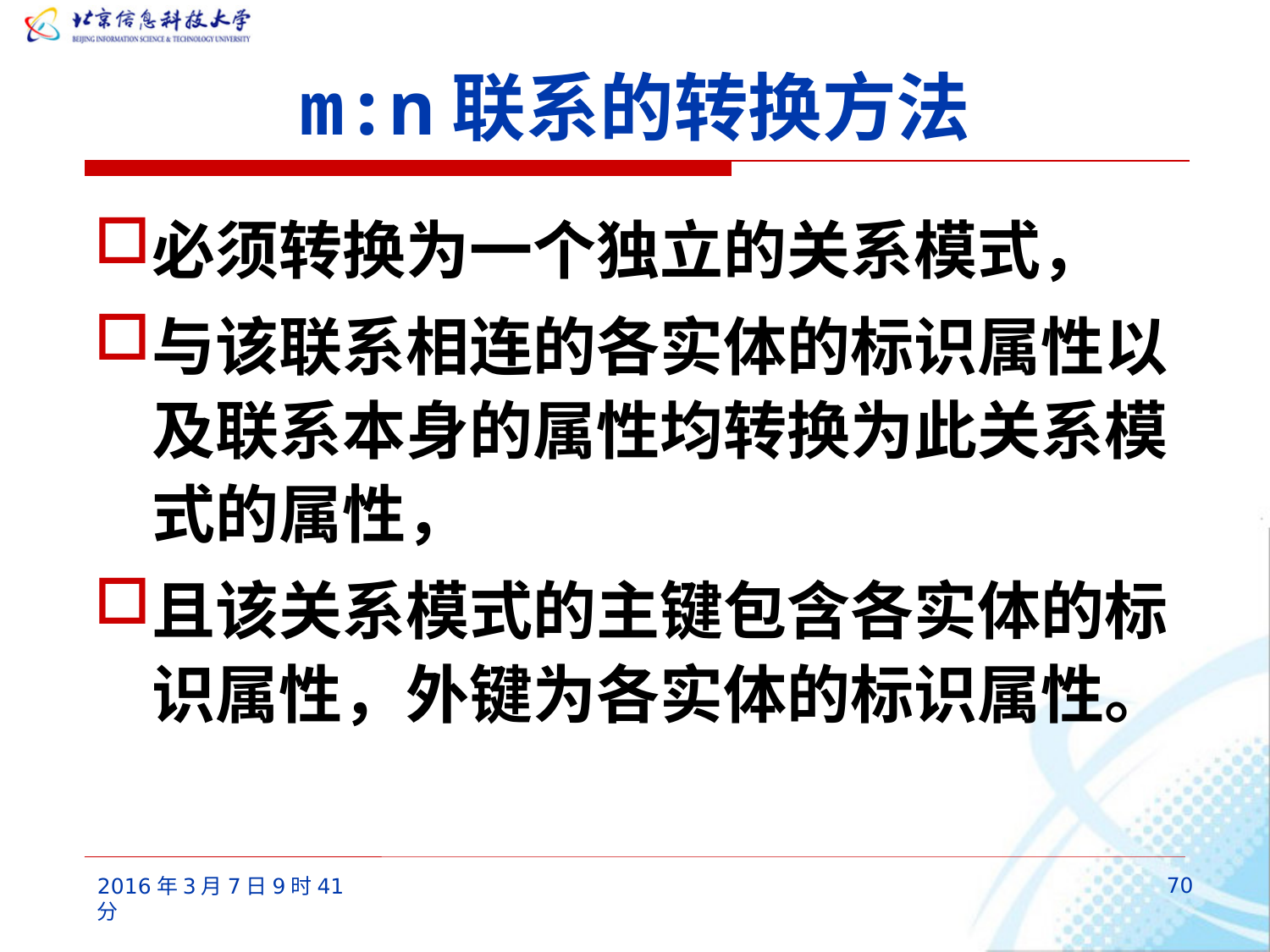

# m:n联系的转换方法
必须转换为一个独立的关系模式，
与该联系相连的各实体的标识属性以及联系本身的属性均转换为此关系模式的属性，
且该关系模式的主键包含各实体的标识属性，外键为各实体的标识属性。

2016年3月7日9时41分